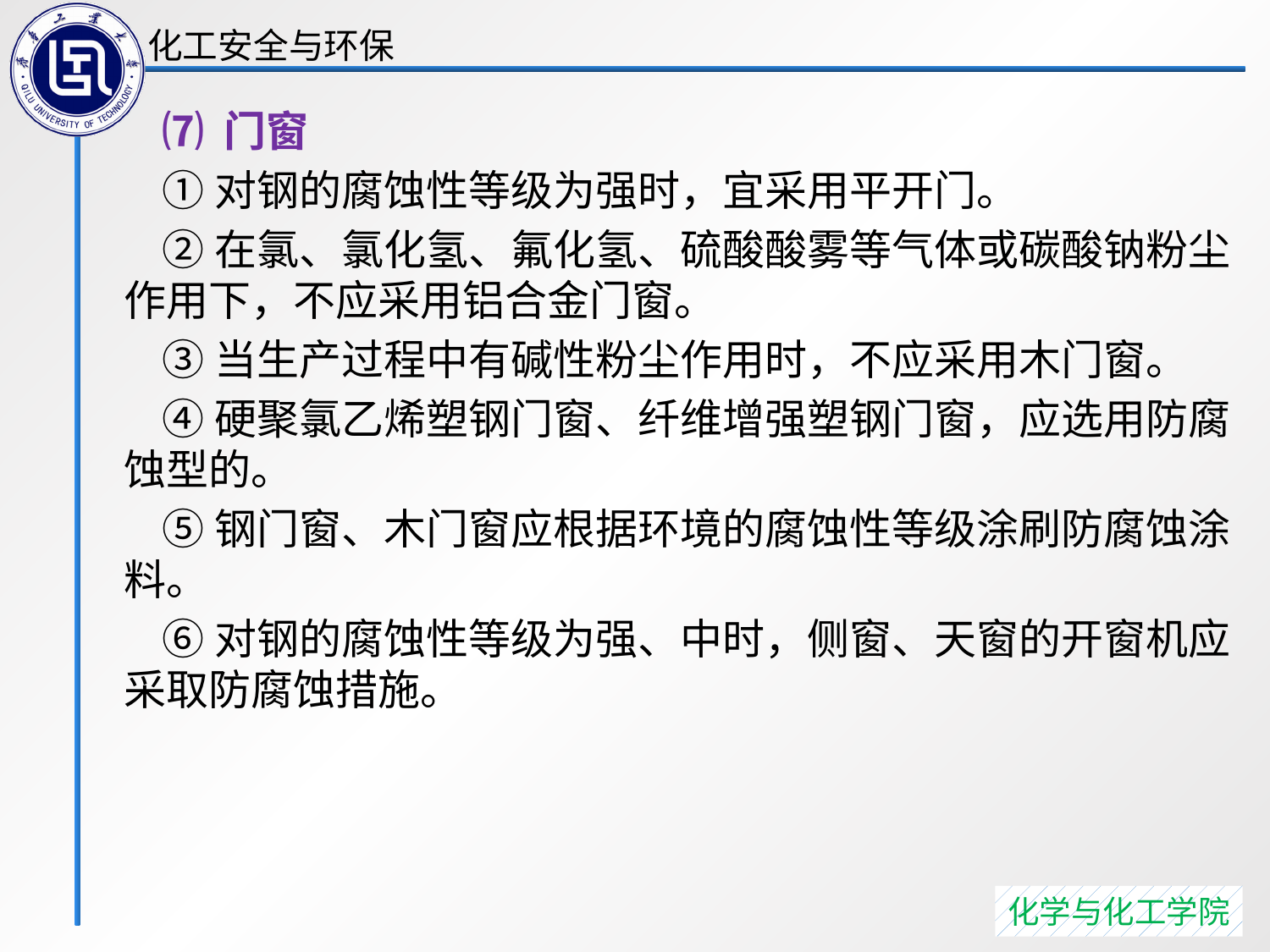

⑺ 门窗
    ①对钢的腐蚀性等级为强时，宜采用平开门。
    ②在氯、氯化氢、氟化氢、硫酸酸雾等气体或碳酸钠粉尘作用下，不应采用铝合金门窗。
    ③当生产过程中有碱性粉尘作用时，不应采用木门窗。
    ④硬聚氯乙烯塑钢门窗、纤维增强塑钢门窗，应选用防腐蚀型的。
    ⑤钢门窗、木门窗应根据环境的腐蚀性等级涂刷防腐蚀涂料。
    ⑥对钢的腐蚀性等级为强、中时，侧窗、天窗的开窗机应采取防腐蚀措施。